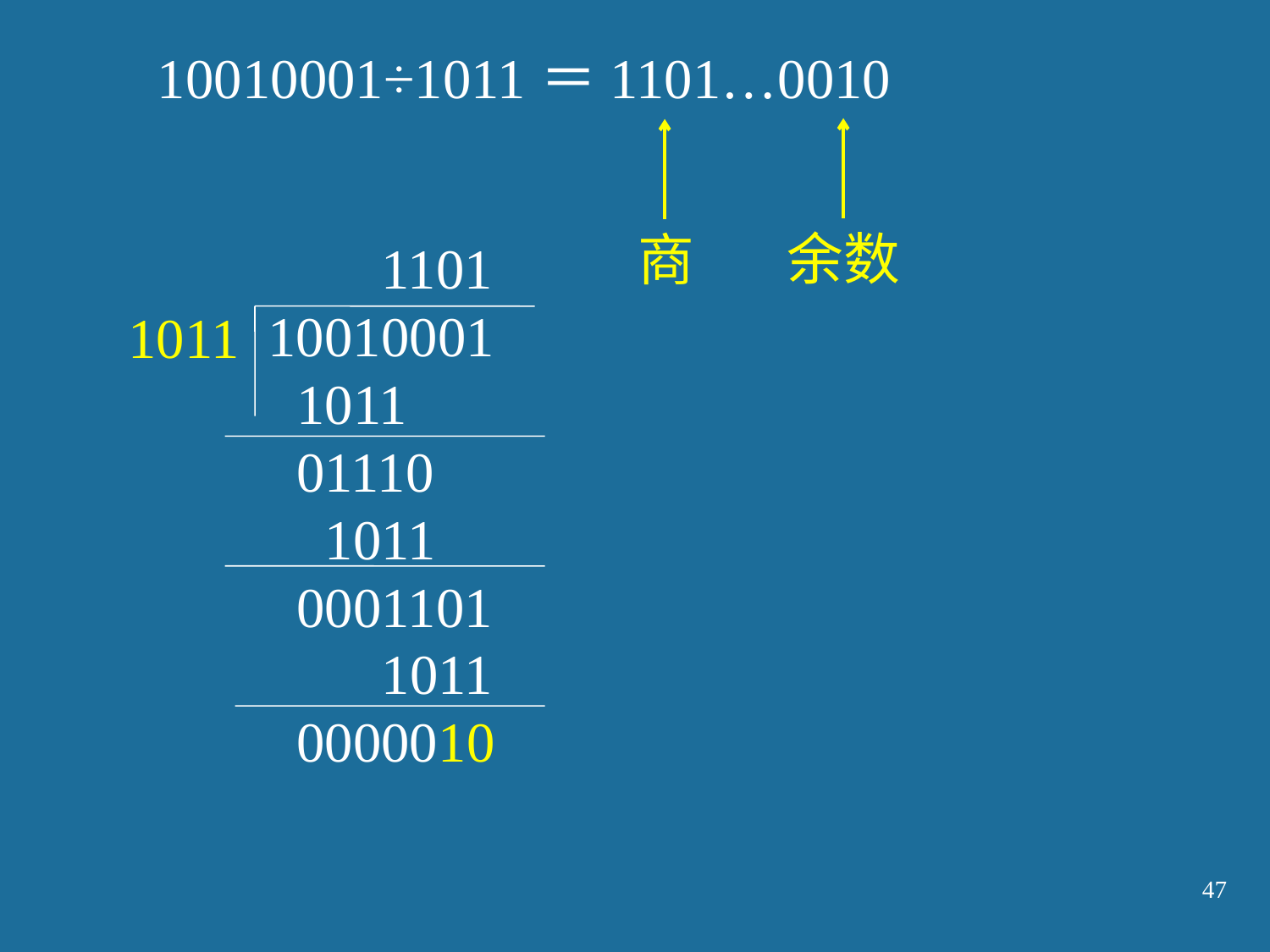

10010001÷1011＝1101…0010
余数
商
        1101
10010001
  1011
  01110
    1011
  0001101
        1011
  0000010
1011

47